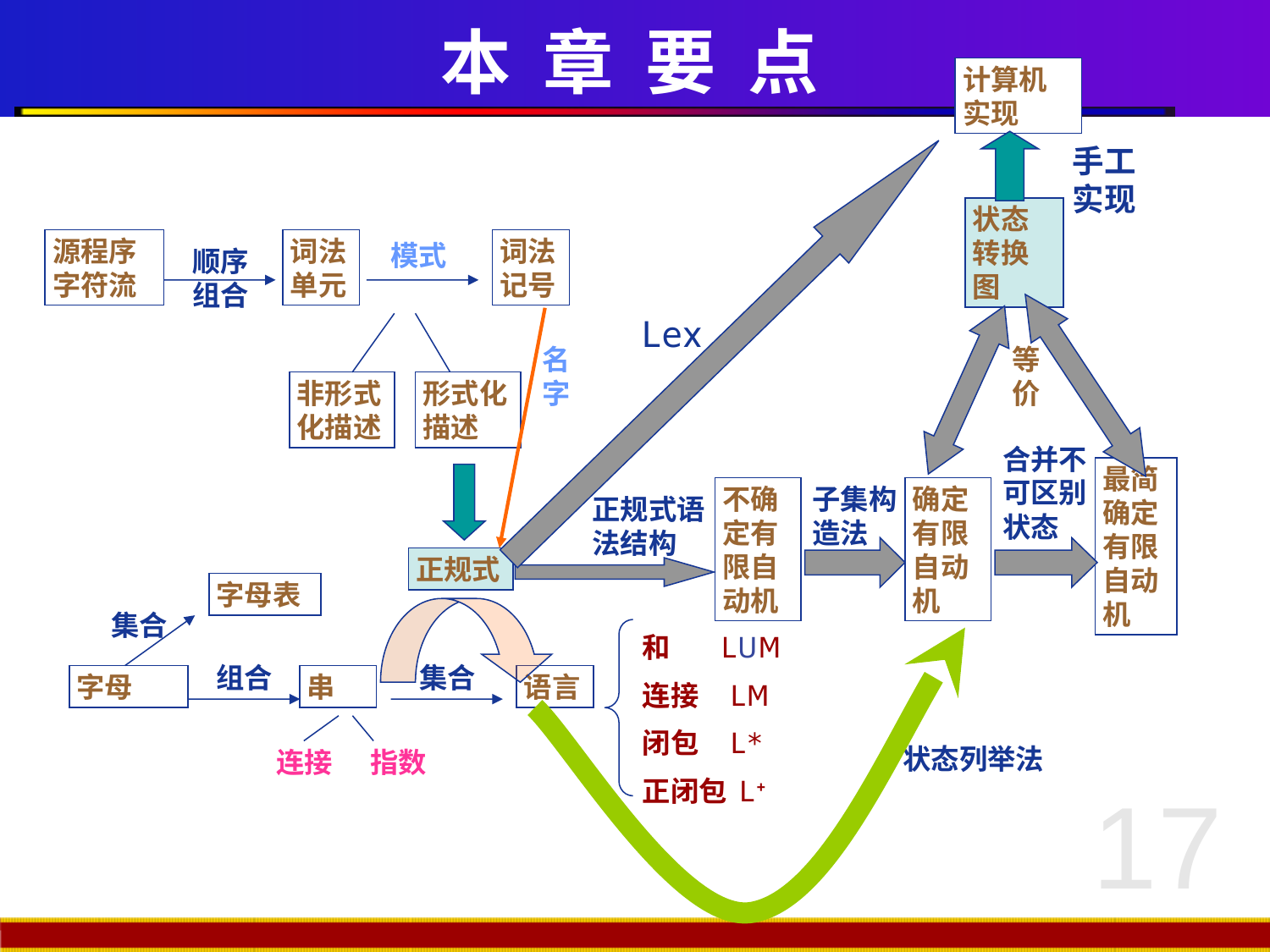

# 本  章  要  点
计算机实现

手工实现
状态转换图
源程序字符流
词法单元
词法记号
模式
顺序组合

Lex

名字
等价
非形式化描述
形式化描述
合并不可区别状态
最简确定有限自动机

不确定有限自动机
子集构造法
确定有限自动机
正规式语法结构

正规式

字母表
集合

组合
集合
字母
串
语言

和       LUM
连接    LM
闭包    L*
正闭包 L+

状态列举法
连接      指数
17